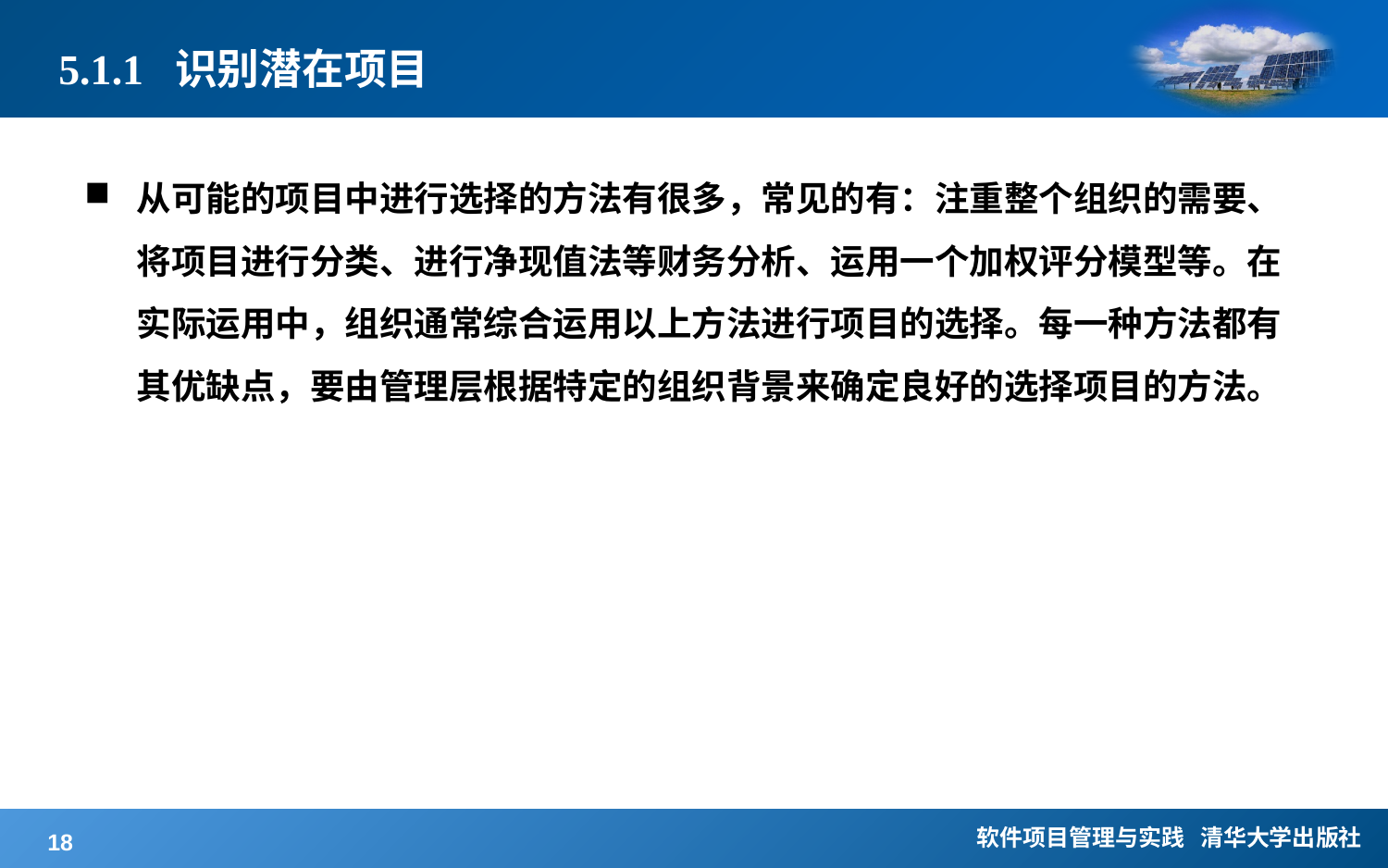

# 5.1.1  识别潜在项目
从可能的项目中进行选择的方法有很多，常见的有：注重整个组织的需要、将项目进行分类、进行净现值法等财务分析、运用一个加权评分模型等。在实际运用中，组织通常综合运用以上方法进行项目的选择。每一种方法都有其优缺点，要由管理层根据特定的组织背景来确定良好的选择项目的方法。